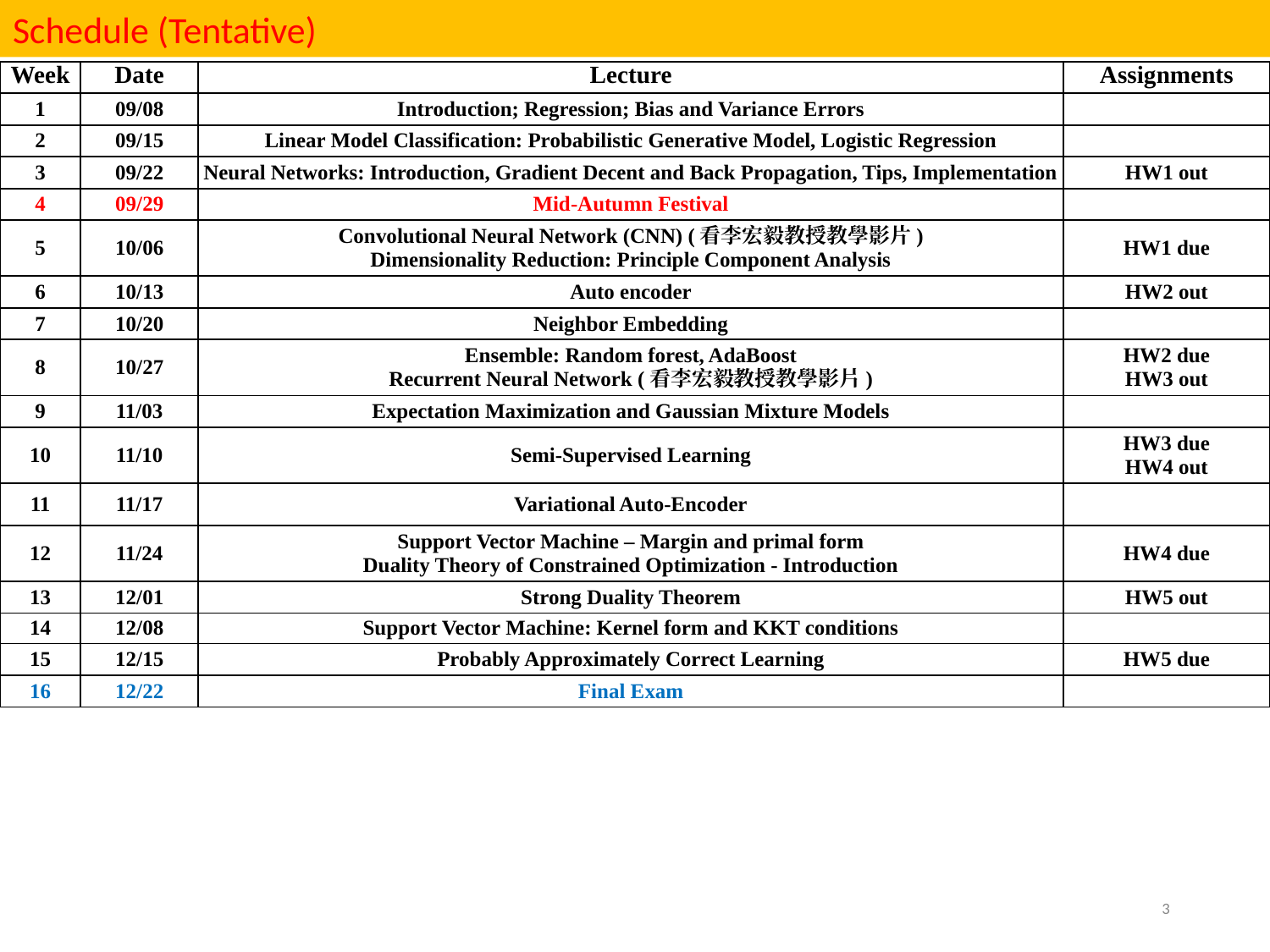

Schedule (Tentative)
| Week | Date | Lecture | Assignments |
| --- | --- | --- | --- |
| 1 | 09/08 | Introduction; Regression; Bias and Variance Errors |  |
| 2 | 09/15 | Linear Model Classification: Probabilistic Generative Model, Logistic Regression |  |
| 3 | 09/22 | Neural Networks: Introduction, Gradient Decent and Back Propagation, Tips, Implementation | HW1 out |
| 4 | 09/29 | Mid-Autumn Festival |  |
| 5 | 10/06 | Convolutional Neural Network (CNN) (看李宏毅教授教學影片) Dimensionality Reduction: Principle Component Analysis | HW1 due |
| 6 | 10/13 | Auto encoder | HW2 out |
| 7 | 10/20 | Neighbor Embedding |  |
| 8 | 10/27 | Ensemble: Random forest, AdaBoost Recurrent Neural Network (看李宏毅教授教學影片) | HW2 due HW3 out |
| 9 | 11/03 | Expectation Maximization and Gaussian Mixture Models |  |
| 10 | 11/10 | Semi-Supervised Learning | HW3 due HW4 out |
| 11 | 11/17 | Variational Auto-Encoder |  |
| 12 | 11/24 | Support Vector Machine – Margin and primal form Duality Theory of Constrained Optimization - Introduction | HW4 due |
| 13 | 12/01 | Strong Duality Theorem | HW5 out |
| 14 | 12/08 | Support Vector Machine: Kernel form and KKT conditions |  |
| 15 | 12/15 | Probably Approximately Correct Learning | HW5 due |
| 16 | 12/22 | Final Exam |  |
3